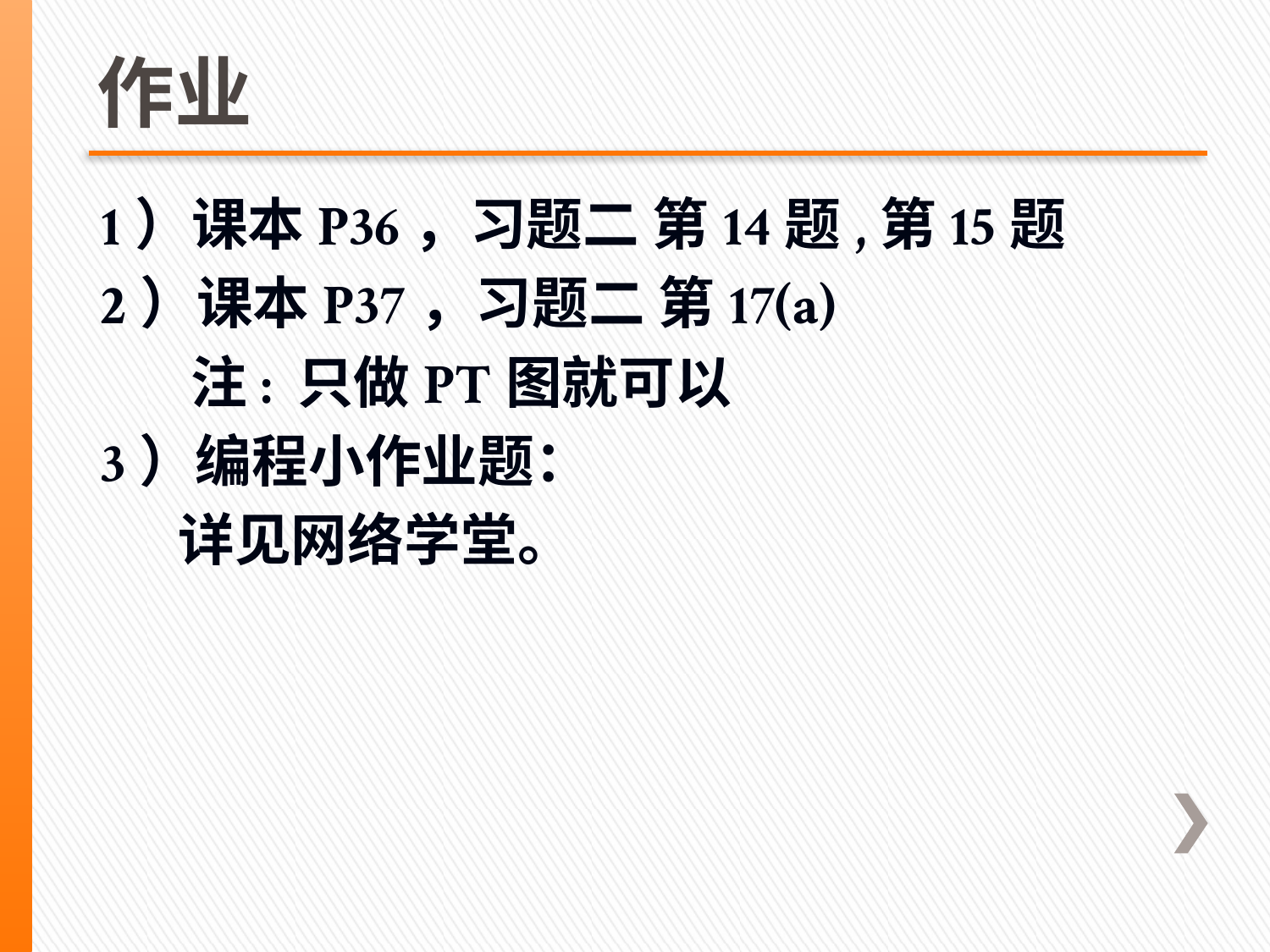

# 作业
1）课本P36，习题二 第14题,第15题
2）课本P37，习题二 第17(a)
      注: 只做PT图就可以
3）编程小作业题：
     详见网络学堂。